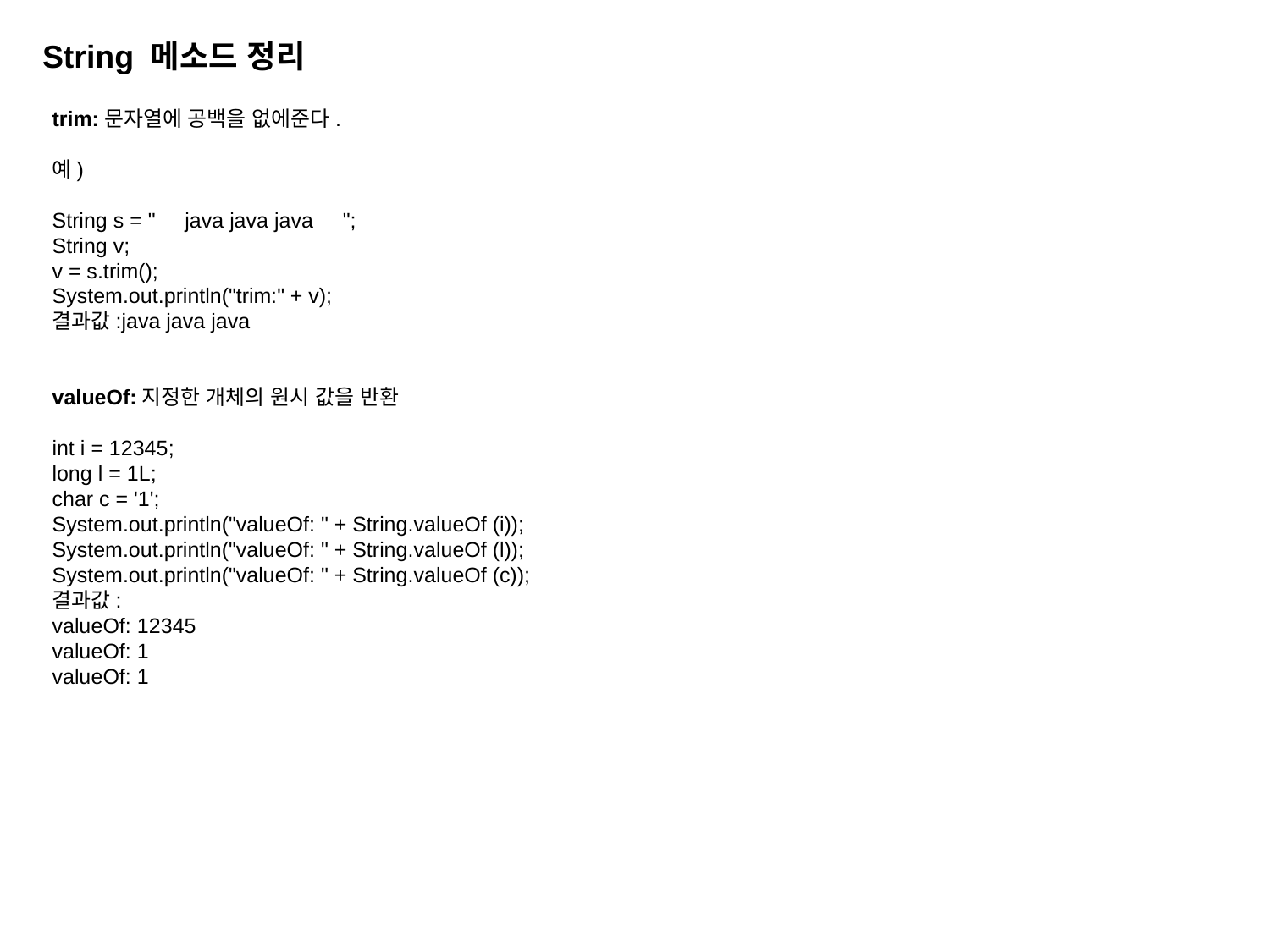

String 메소드 정리
trim:문자열에 공백을 없에준다.

예)

String s = "     java java java     ";
String v;
v = s.trim();
System.out.println("trim:" + v);
결과값:java java java

valueOf:지정한 개체의 원시 값을 반환

int i = 12345;
long l = 1L;
char c = '1';
System.out.println("valueOf: " + String.valueOf (i));
System.out.println("valueOf: " + String.valueOf (l));
System.out.println("valueOf: " + String.valueOf (c));
결과값:
valueOf: 12345
valueOf: 1
valueOf: 1